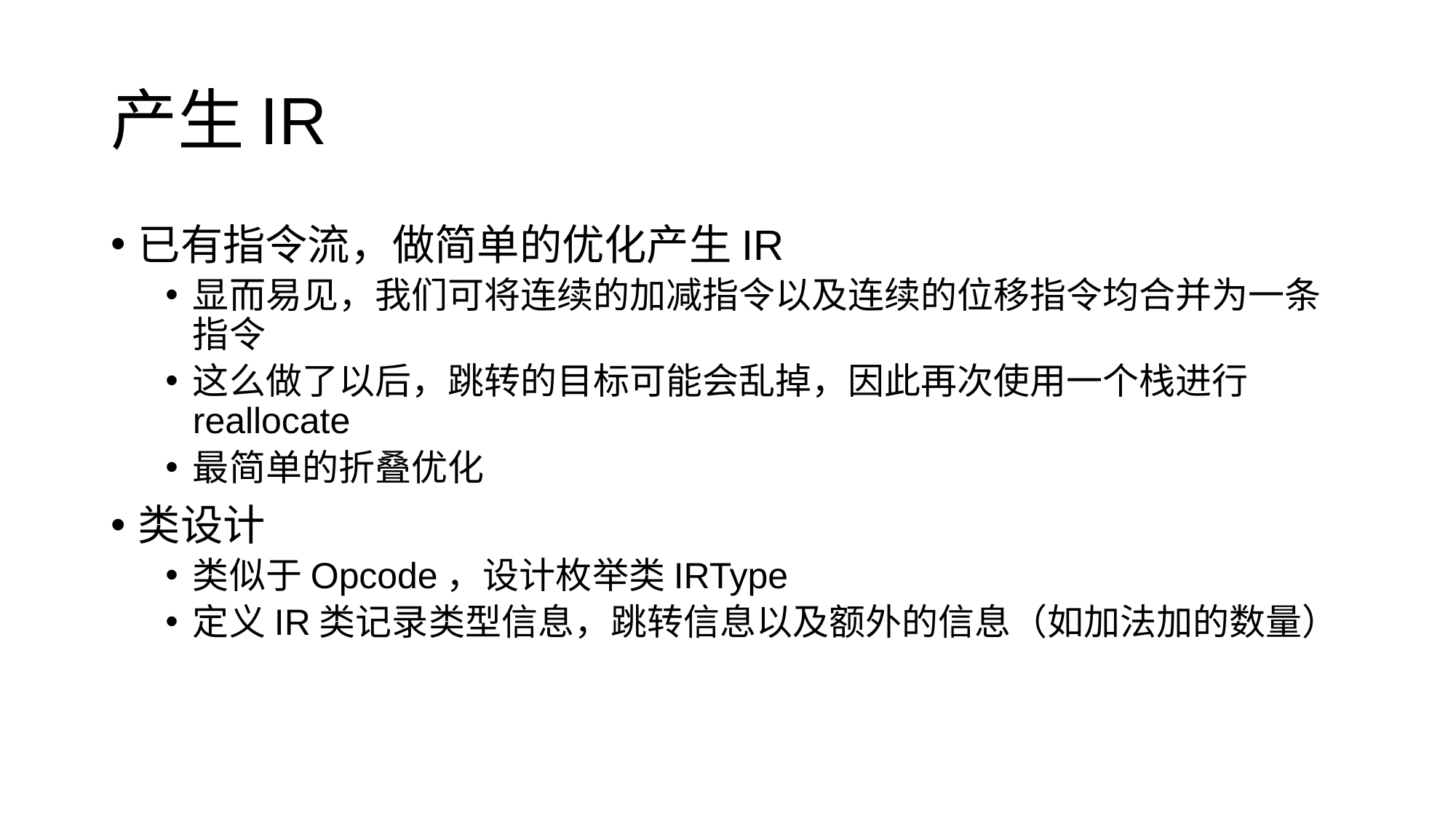

# 产生IR
已有指令流，做简单的优化产生IR
显而易见，我们可将连续的加减指令以及连续的位移指令均合并为一条指令
这么做了以后，跳转的目标可能会乱掉，因此再次使用一个栈进行reallocate
最简单的折叠优化
类设计
类似于Opcode，设计枚举类IRType
定义IR类记录类型信息，跳转信息以及额外的信息（如加法加的数量）